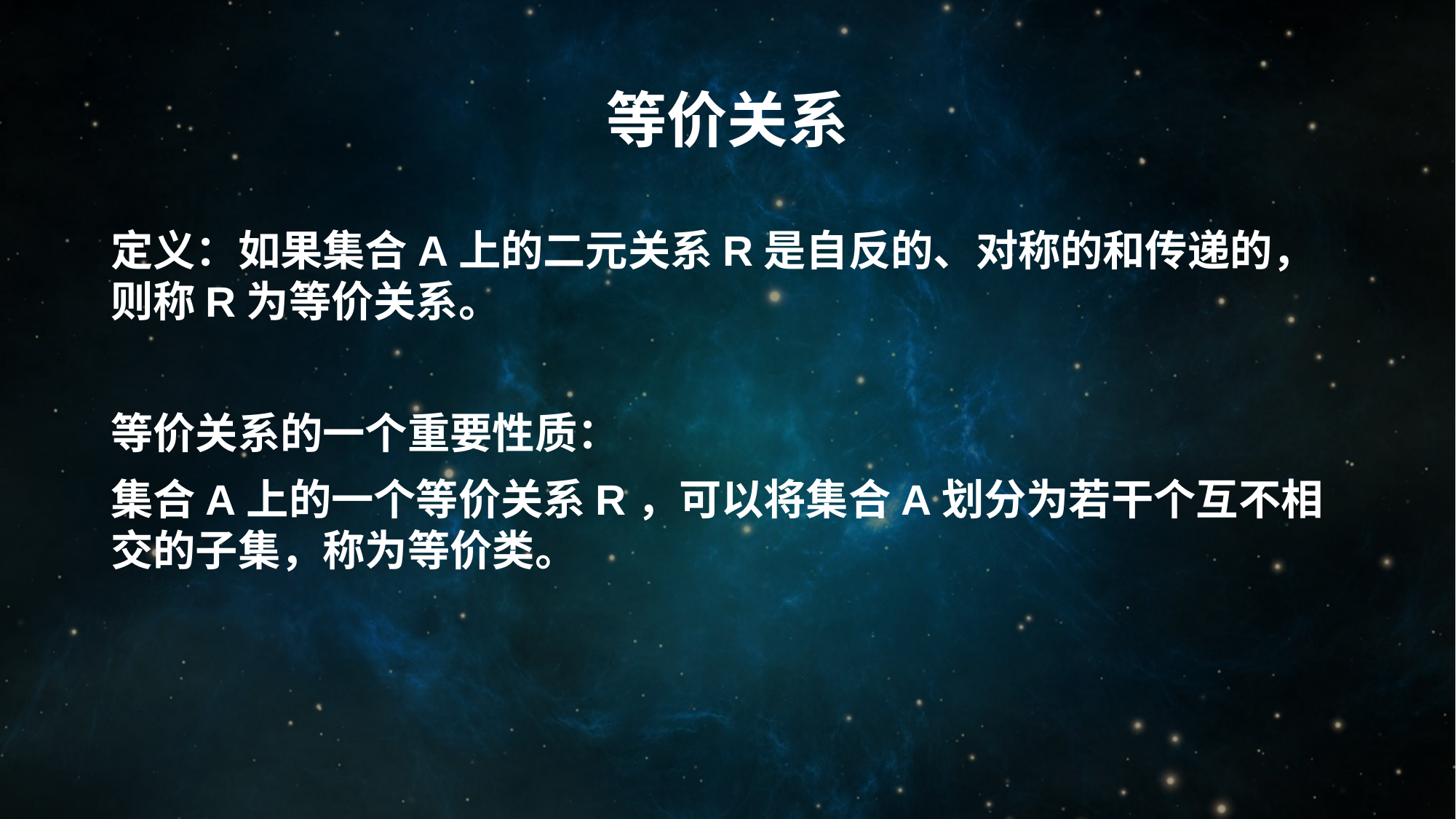

# 等价关系
定义：如果集合A上的二元关系R是自反的、对称的和传递的，则称R为等价关系。

等价关系的一个重要性质：
集合A上的一个等价关系R，可以将集合A划分为若干个互不相交的子集，称为等价类。